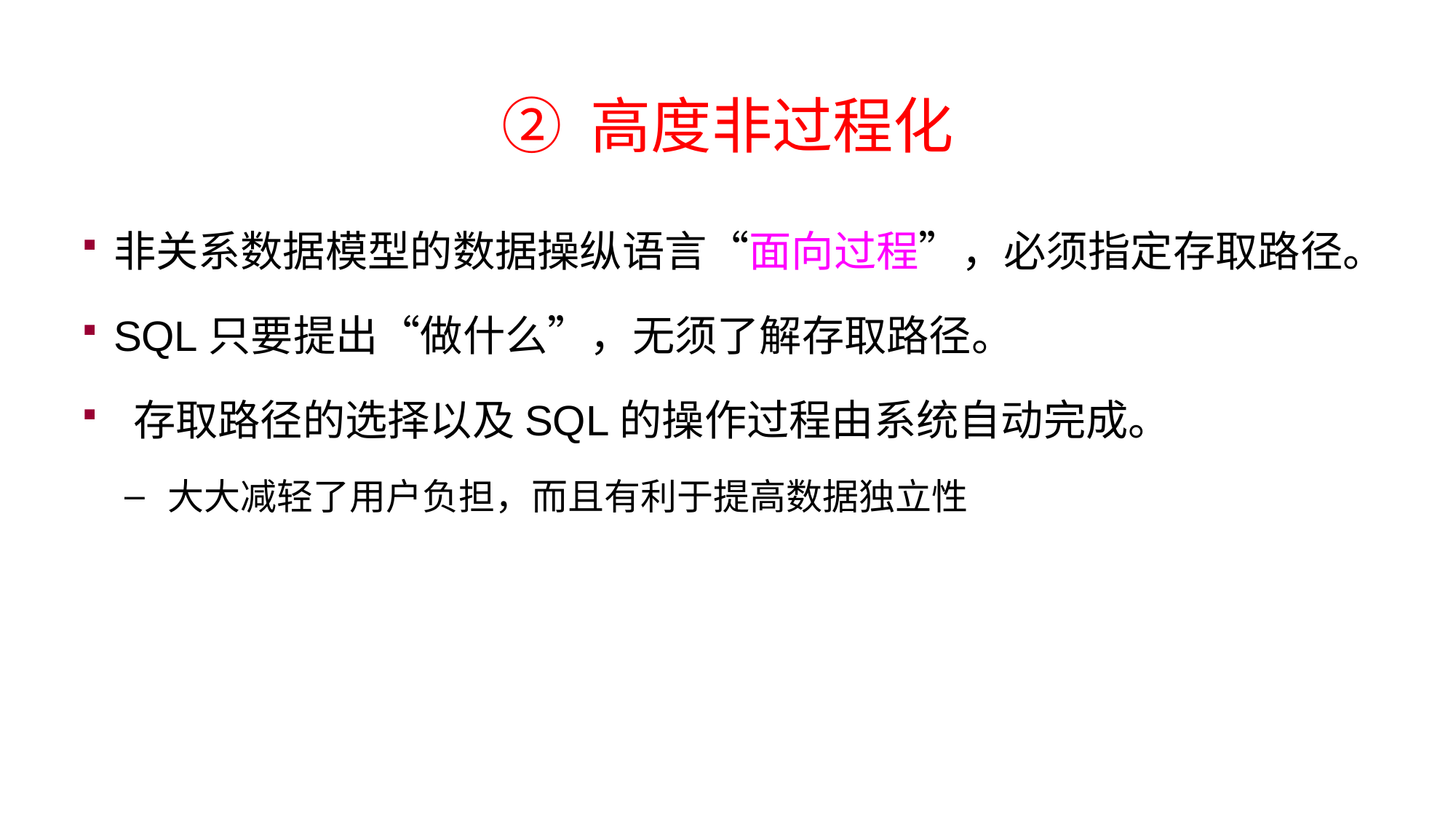

② 高度非过程化

非关系数据模型的数据操纵语言“面向过程”，必须指定存取路径。
SQL只要提出“做什么”，无须了解存取路径。
 存取路径的选择以及SQL的操作过程由系统自动完成。
大大减轻了用户负担，而且有利于提高数据独立性
8